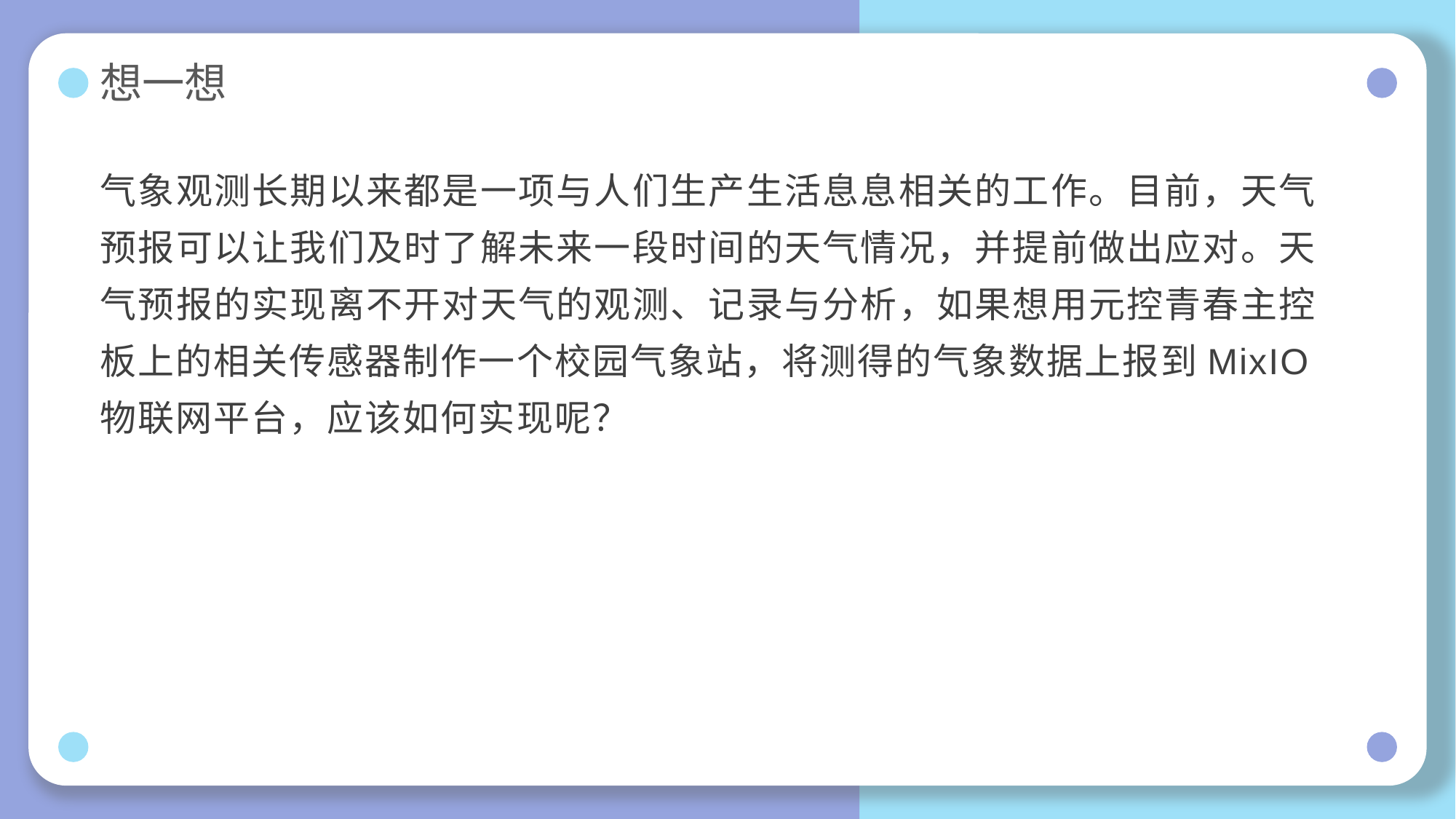

# 想一想
气象观测长期以来都是一项与人们生产生活息息相关的工作。目前，天气预报可以让我们及时了解未来一段时间的天气情况，并提前做出应对。天气预报的实现离不开对天气的观测、记录与分析，如果想用元控青春主控板上的相关传感器制作一个校园气象站，将测得的气象数据上报到MixIO物联网平台，应该如何实现呢？